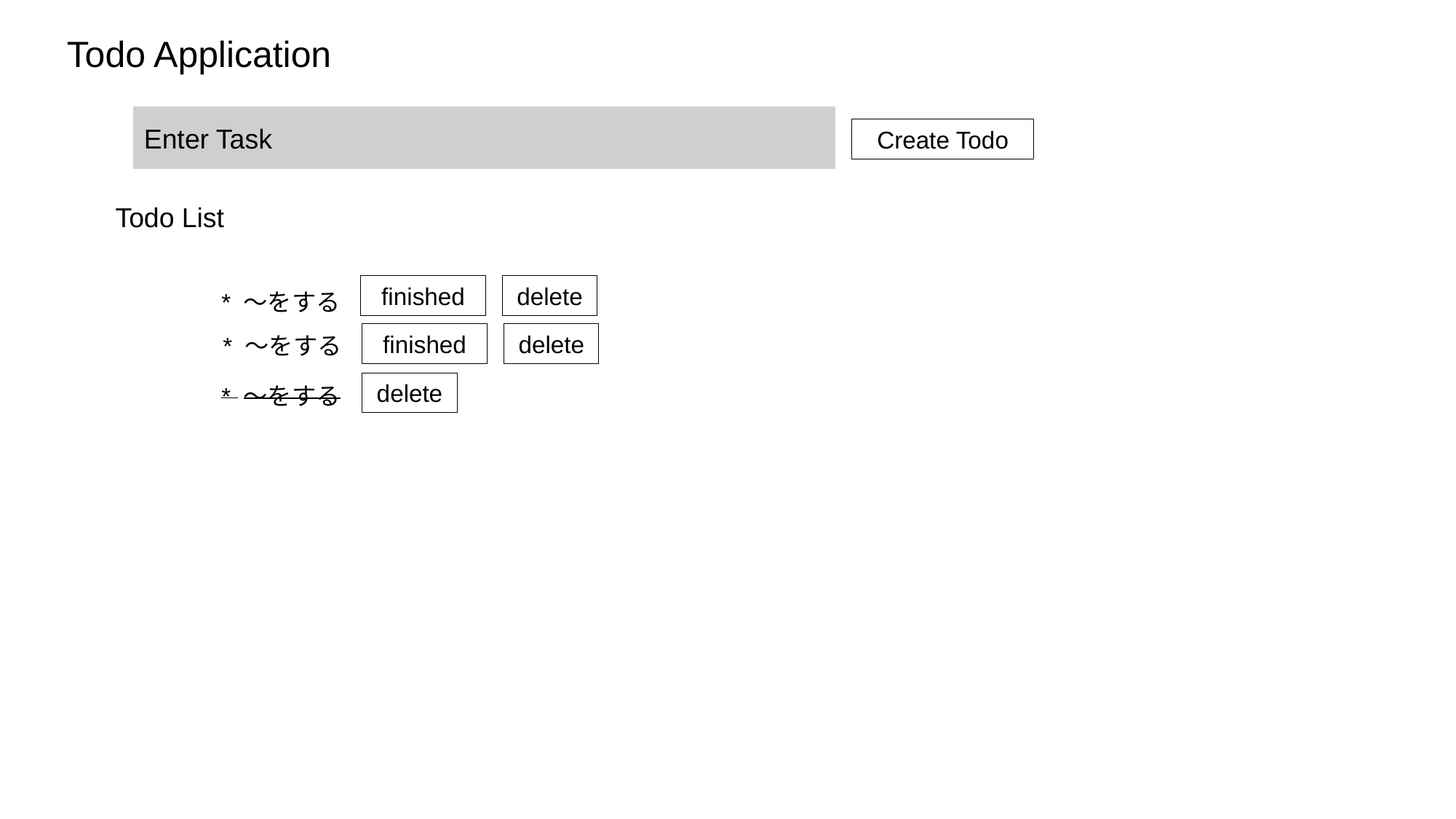

Todo Application
Enter Task
Create Todo
Todo List
* ～をする
finished
delete
* ～をする
finished
delete
* ～をする
delete